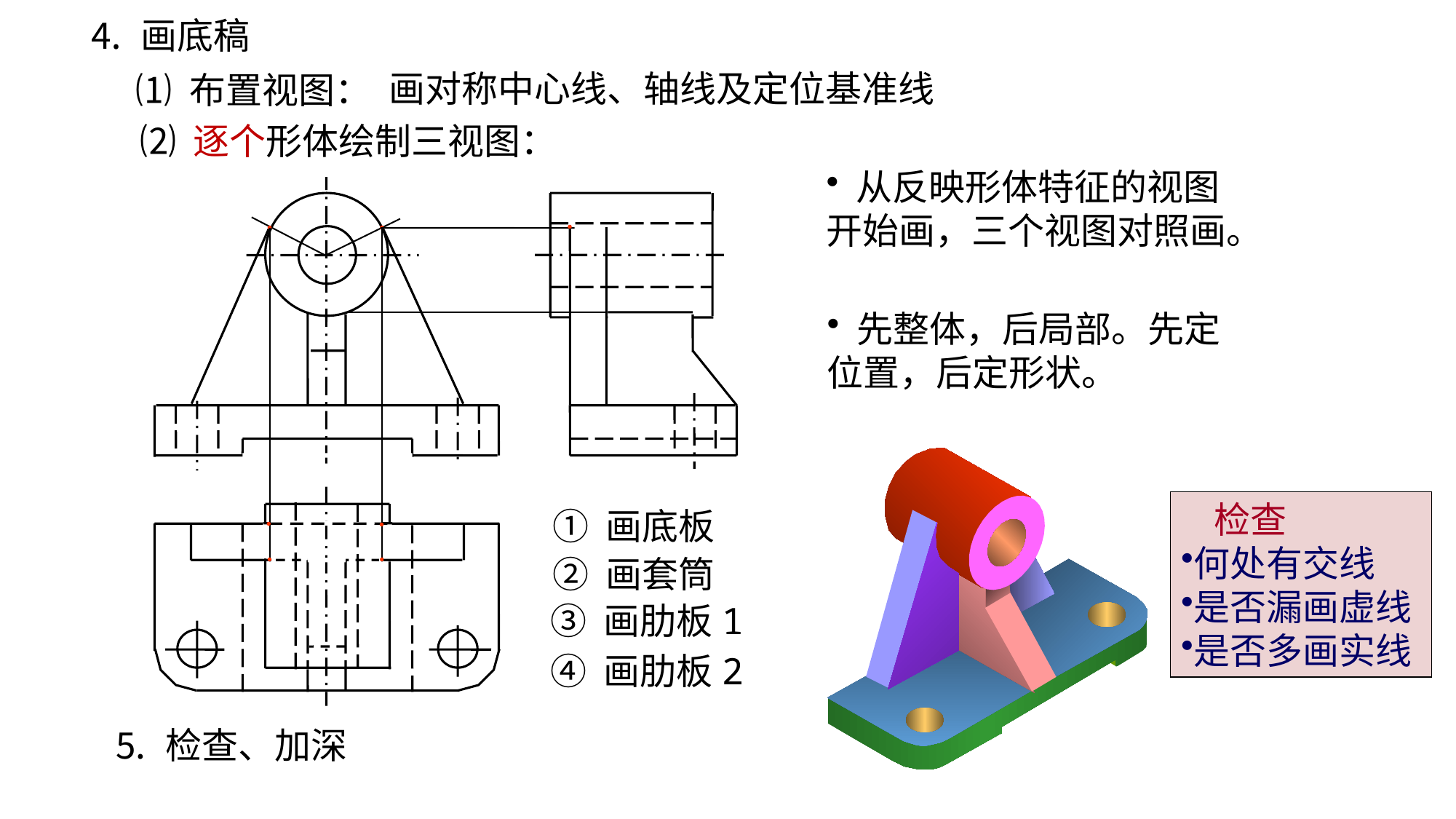

⒋ 画底稿
画对称中心线、轴线及定位基准线
⑴ 布置视图：
⑵ 逐个形体绘制三视图：
 从反映形体特征的视图开始画，三个视图对照画。

●
●
●

 先整体，后局部。先定位置，后定形状。

   检查
何处有交线
是否漏画虚线
是否多画实线
① 画底板

●
●

② 画套筒
●
●

③ 画肋板1

④ 画肋板2

⒌ 检查、加深